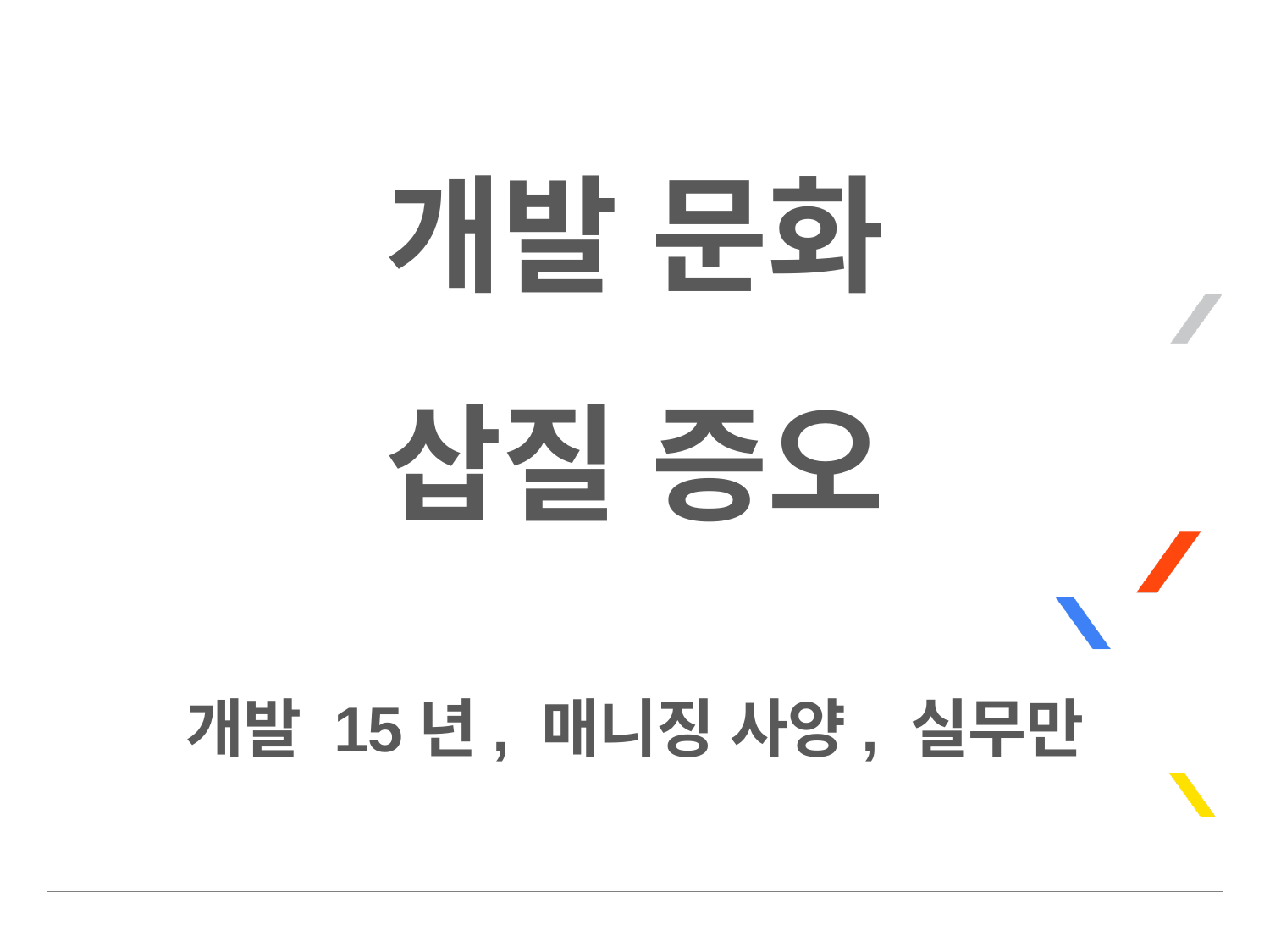

# 개발 문화 삽질 증오 개발 15년, 매니징 사양, 실무만